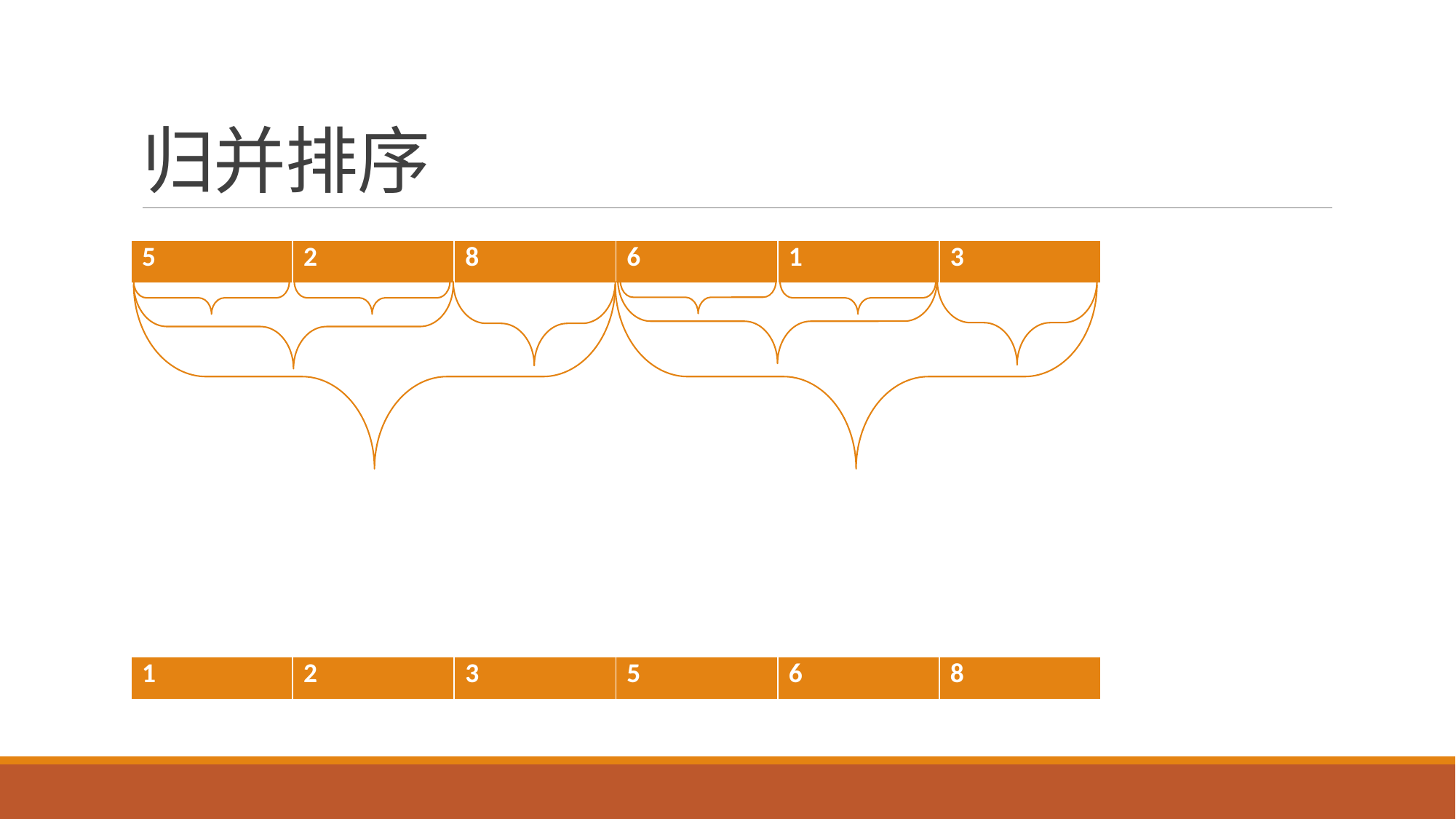

# 归并排序

| 5 | 2 | 8 | 6 | 1 | 3 |
| --- | --- | --- | --- | --- | --- |

| 1 | 2 | 3 | 5 | 6 | 8 |
| --- | --- | --- | --- | --- | --- |